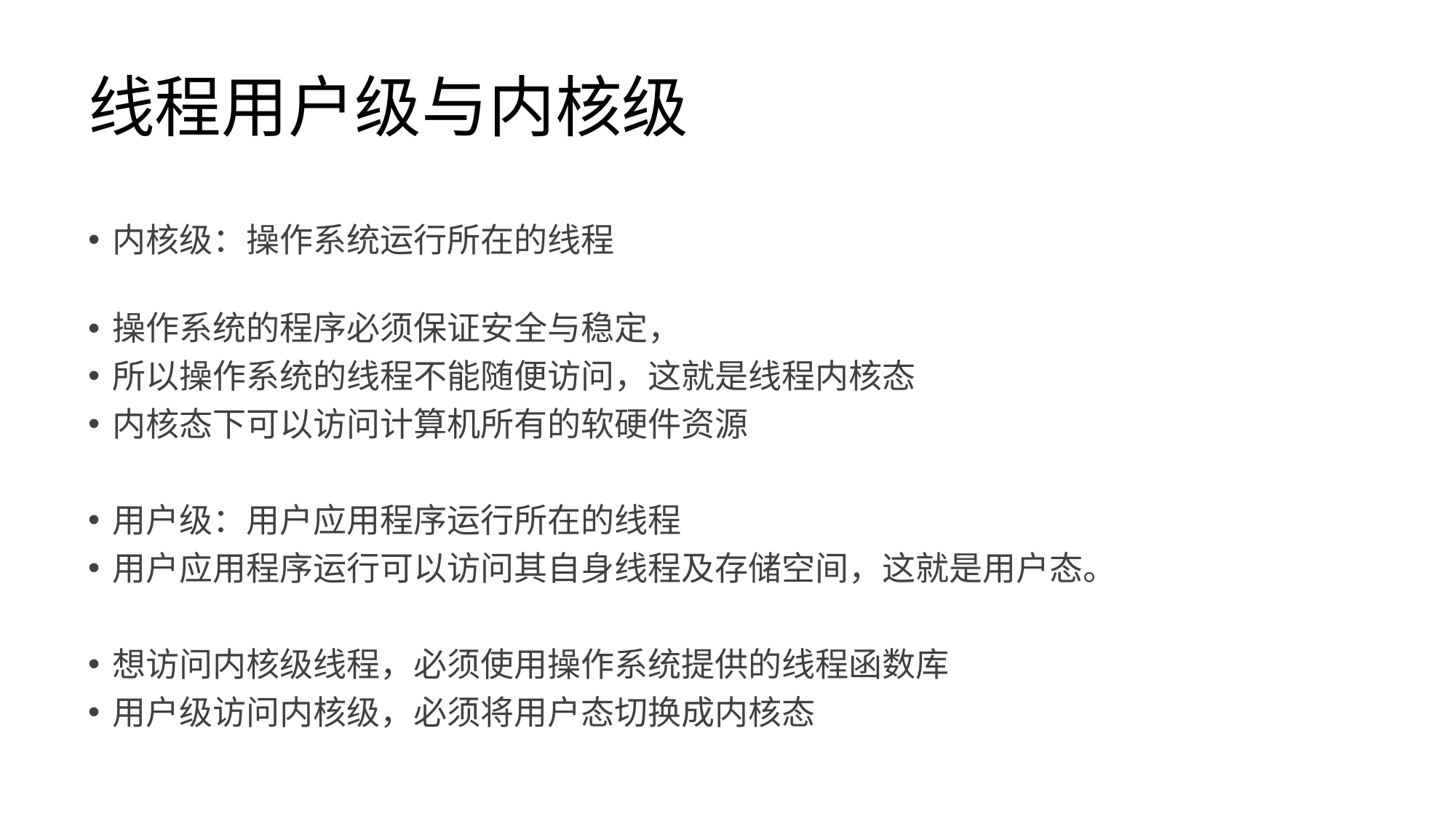

# 线程用户级与内核级
内核级：操作系统运行所在的线程
操作系统的程序必须保证安全与稳定，
所以操作系统的线程不能随便访问，这就是线程内核态
内核态下可以访问计算机所有的软硬件资源

用户级：用户应用程序运行所在的线程
用户应用程序运行可以访问其自身线程及存储空间，这就是用户态。

想访问内核级线程，必须使用操作系统提供的线程函数库
用户级访问内核级，必须将用户态切换成内核态